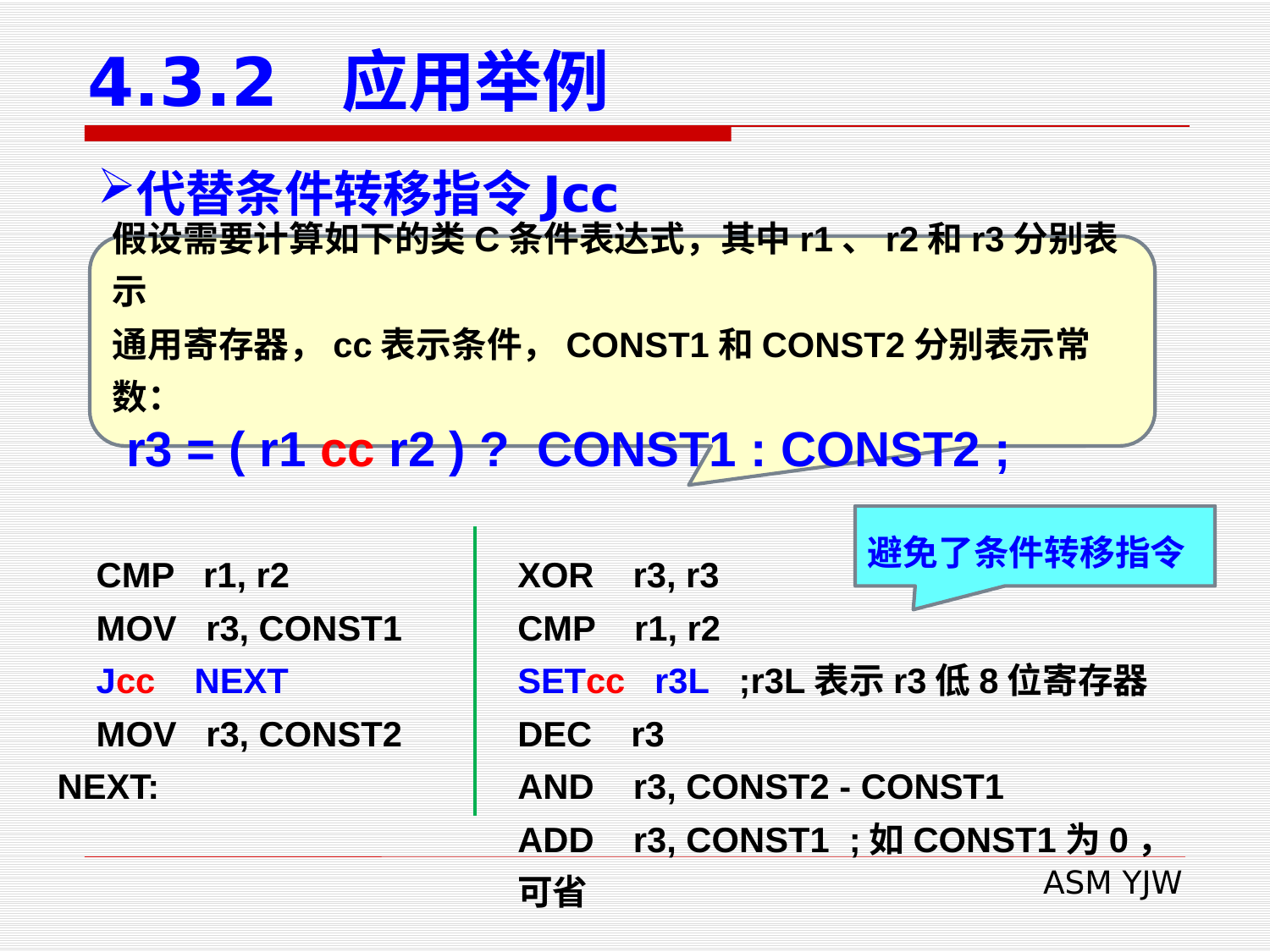

# 4.3.2  应用举例
代替条件转移指令Jcc
假设需要计算如下的类C条件表达式，其中r1、r2和r3分别表示
通用寄存器，cc表示条件，CONST1和CONST2分别表示常数：
 r3 = ( r1 cc r2 ) ?  CONST1 : CONST2 ;
避免了条件转移指令
    CMP   r1, r2
    MOV   r3, CONST1
    Jcc    NEXT
    MOV   r3, CONST2
NEXT:
XOR    r3, r3
CMP    r1, r2
SETcc   r3L   ;r3L表示r3低8位寄存器
DEC    r3
AND    r3, CONST2 - CONST1
ADD    r3, CONST1  ;如CONST1为0，可省